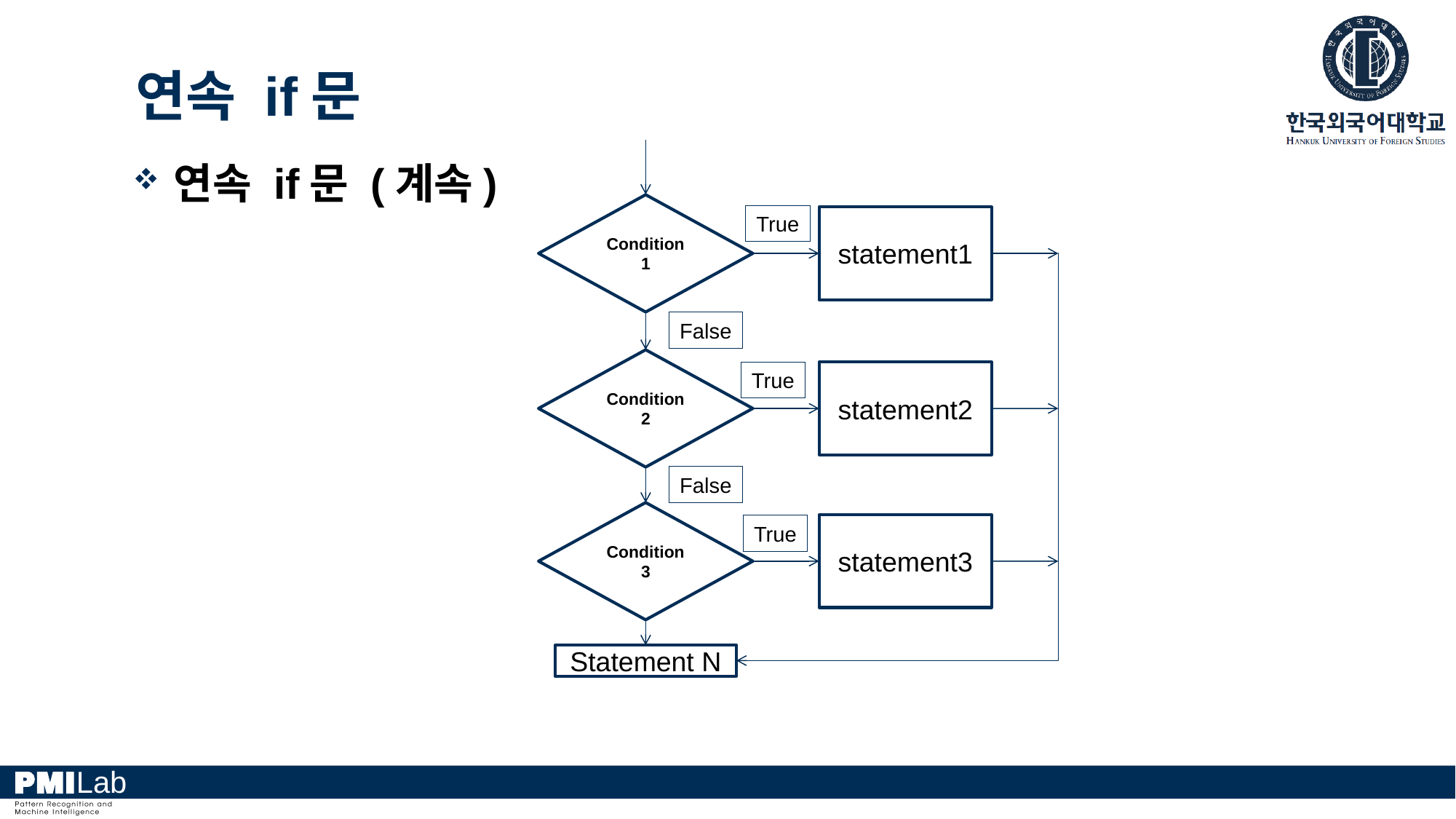

# 연속 if문
연속 if문 (계속)

Condition1
True
statement1
False
Condition2
True
statement2
False
Condition3
statement3
True
Statement N